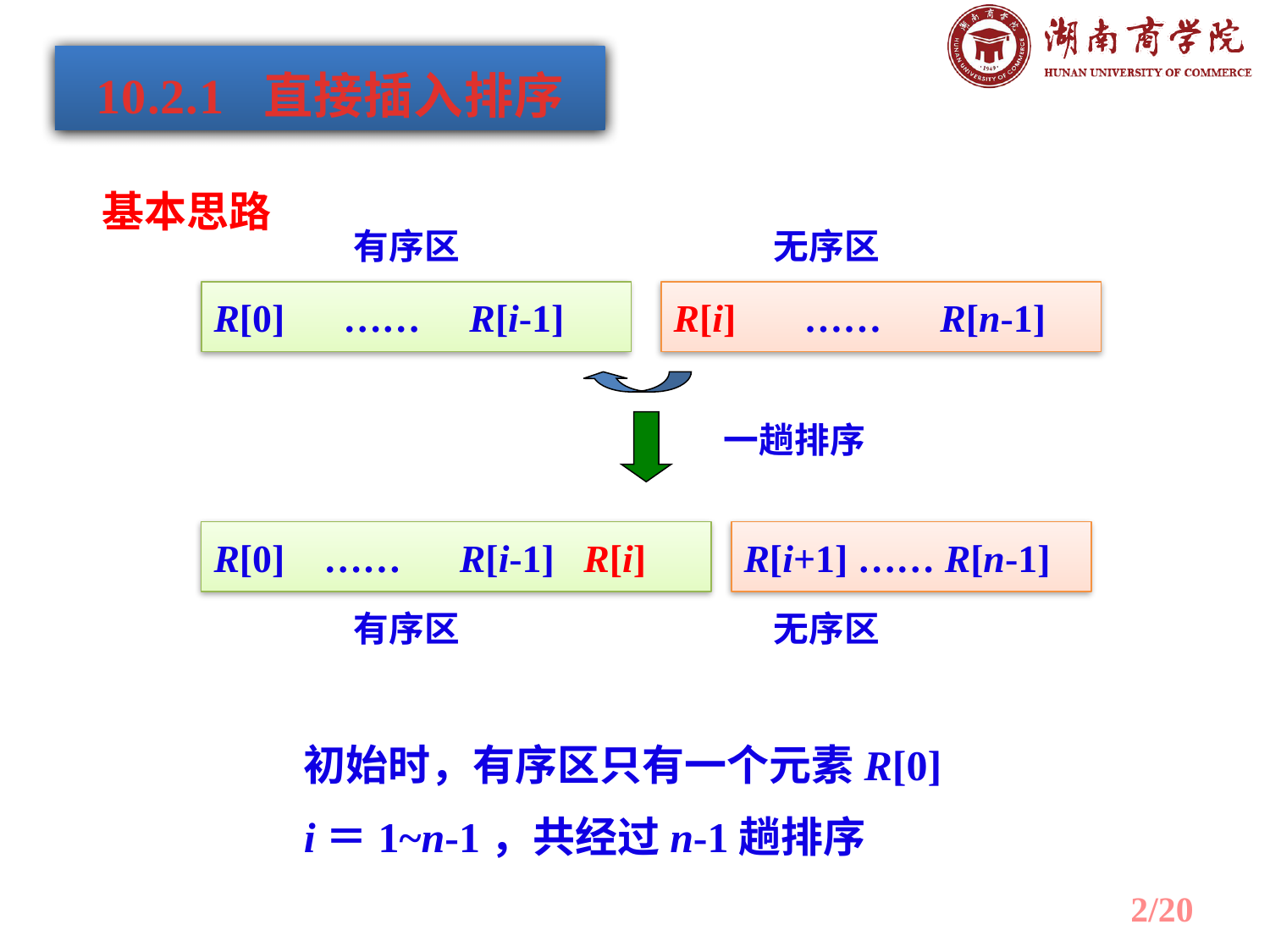

10.2.1  直接插入排序
基本思路
有序区
无序区
R[0]      ……     R[i-1]
R[i]       ……      R[n-1]

一趟排序

R[0]    ……      R[i-1]   R[i]
R[i+1] …… R[n-1]
有序区
无序区
初始时，有序区只有一个元素R[0]
i＝1~n-1，共经过n-1趟排序
2/20